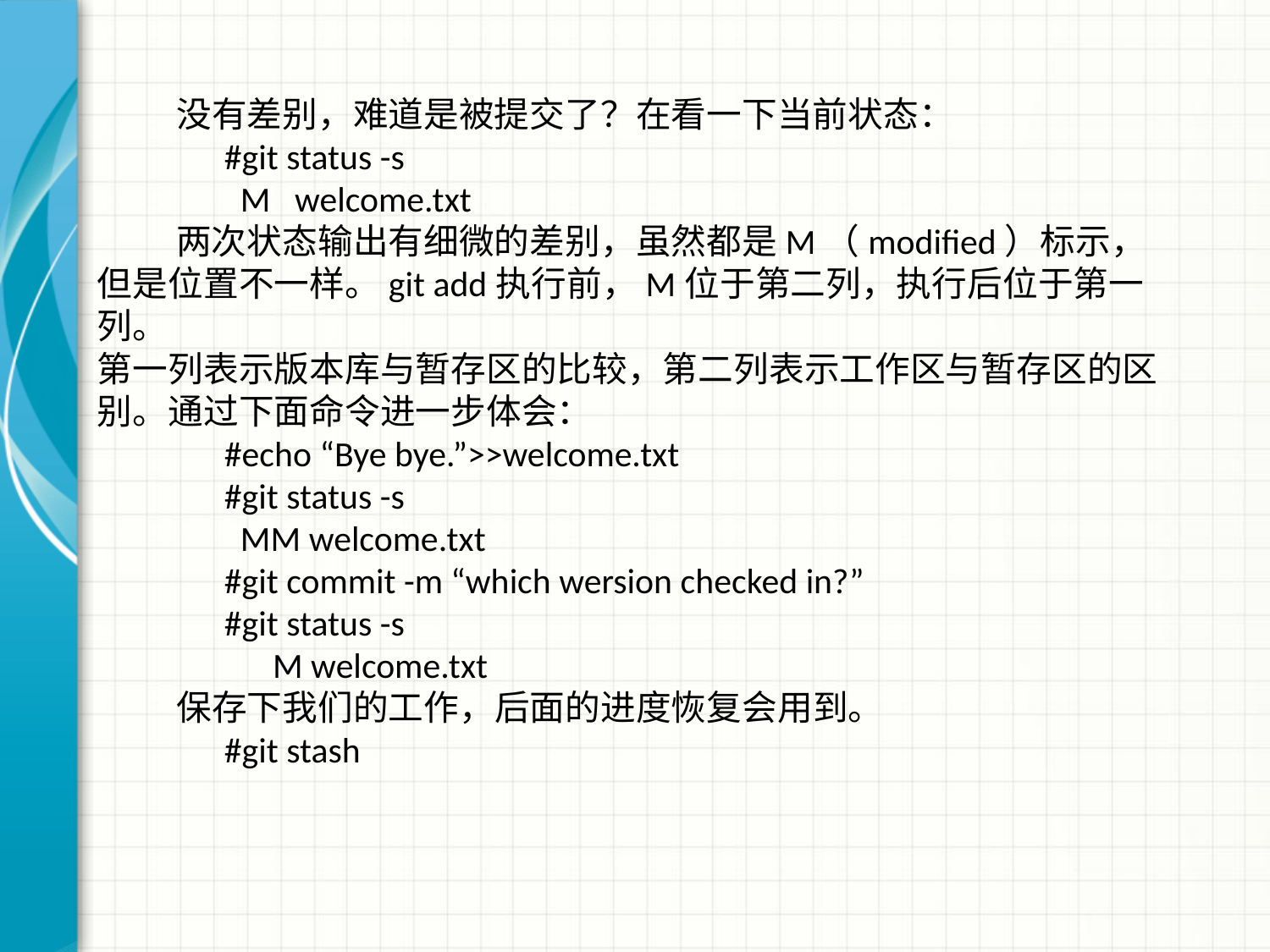

没有差别，难道是被提交了？在看一下当前状态：
	#git status -s
	  M   welcome.txt
         两次状态输出有细微的差别，虽然都是M（modified）标示，但是位置不一样。git add执行前，M位于第二列，执行后位于第一列。
第一列表示版本库与暂存区的比较，第二列表示工作区与暂存区的区别。通过下面命令进一步体会：
	#echo “Bye bye.”>>welcome.txt
	#git status -s
	  MM welcome.txt
	#git commit -m “which wersion checked in?”
	#git status -s
	      M welcome.txt
         保存下我们的工作，后面的进度恢复会用到。
	#git stash